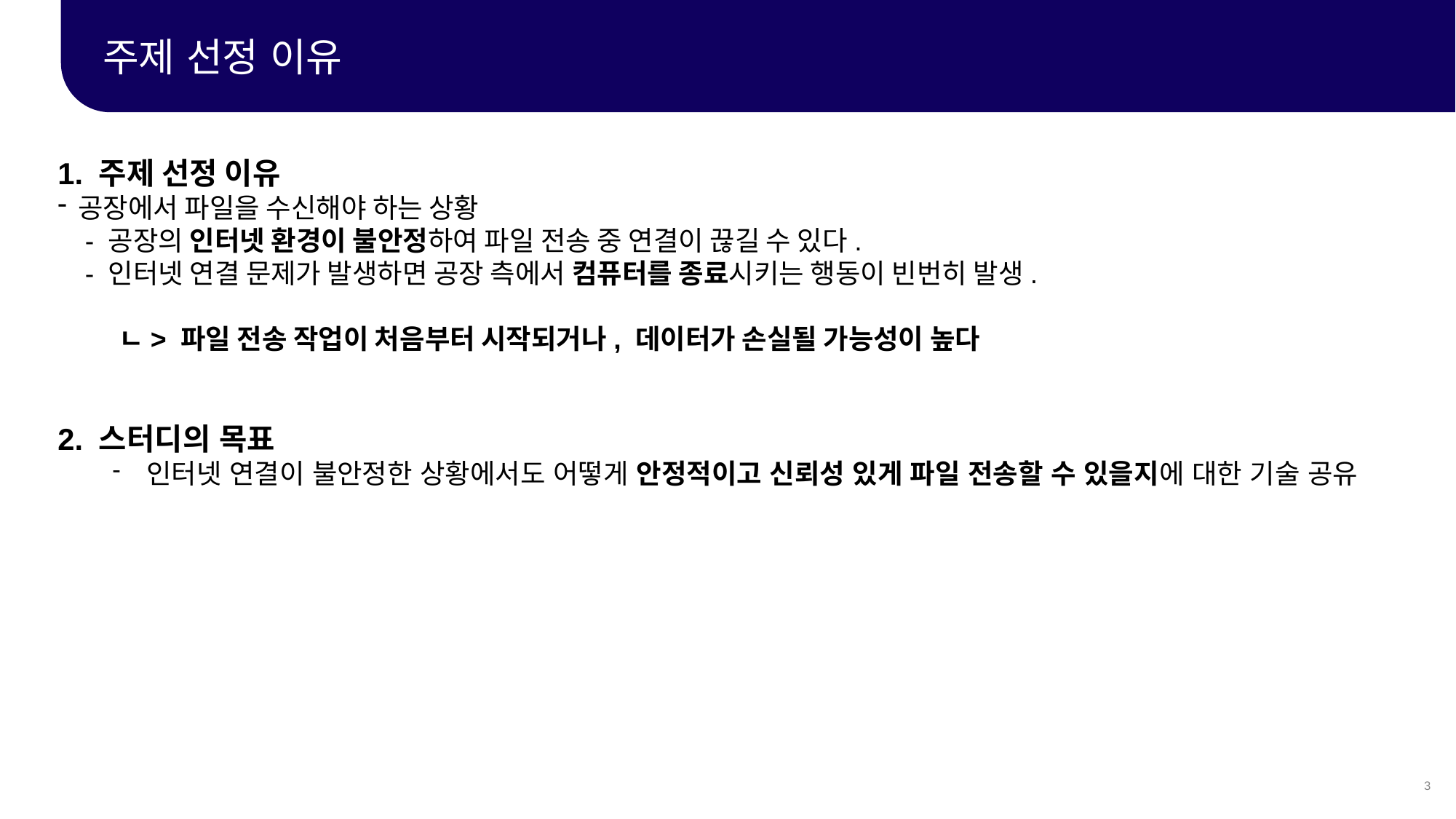

주제 선정 이유

1. 주제 선정 이유
공장에서 파일을 수신해야 하는 상황
 - 공장의 인터넷 환경이 불안정하여 파일 전송 중 연결이 끊길 수 있다.
 - 인터넷 연결 문제가 발생하면 공장 측에서 컴퓨터를 종료시키는 행동이 빈번히 발생.

  ㄴ> 파일 전송 작업이 처음부터 시작되거나, 데이터가 손실될 가능성이 높다

2. 스터디의 목표
인터넷 연결이 불안정한 상황에서도 어떻게 안정적이고 신뢰성 있게 파일 전송할 수 있을지에 대한 기술 공유